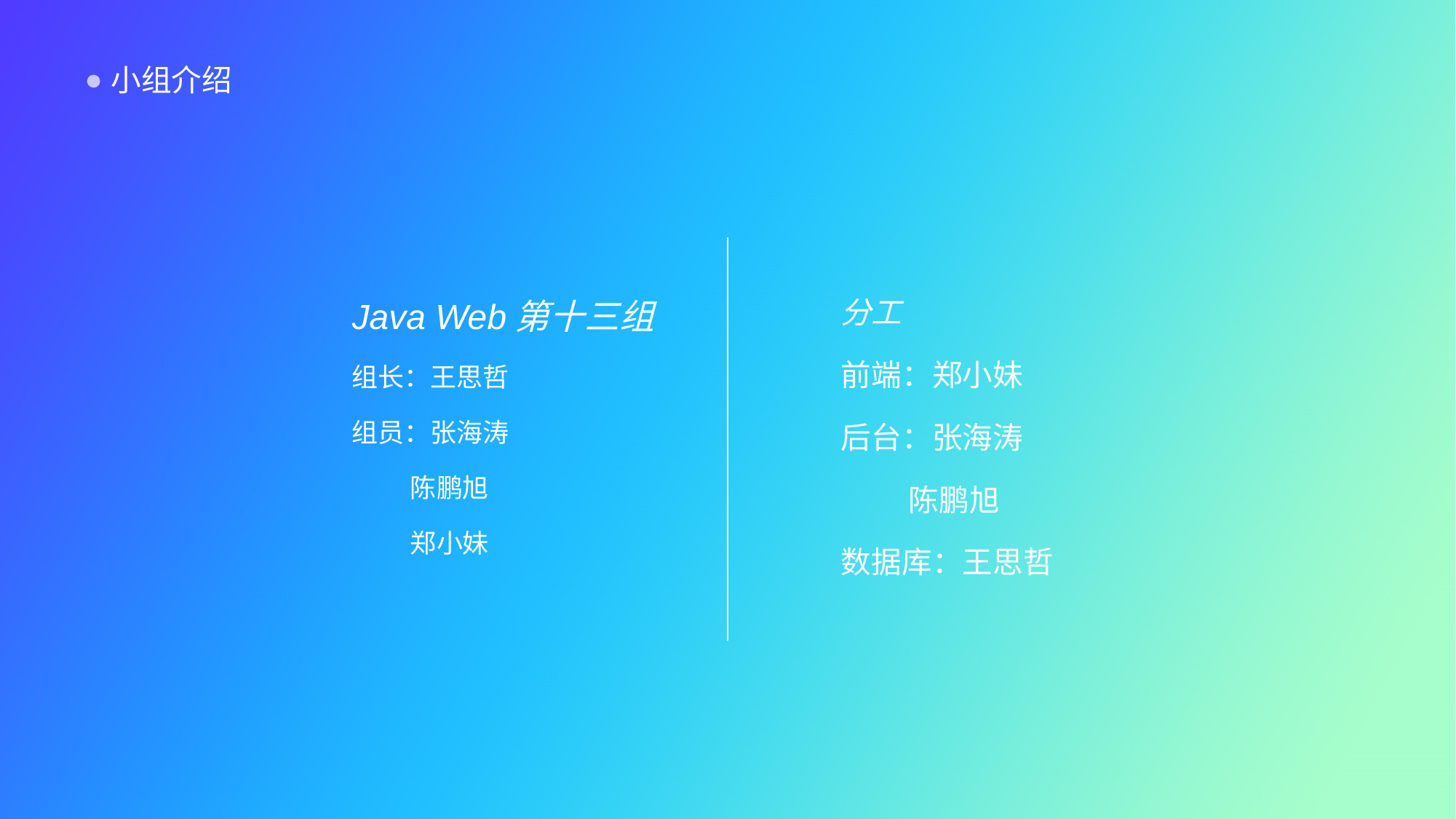

# 小组介绍
Java Web第十三组
组长：王思哲
组员：张海涛
         陈鹏旭
         郑小妹
分工
前端：郑小妹
后台：张海涛
         陈鹏旭
数据库：王思哲